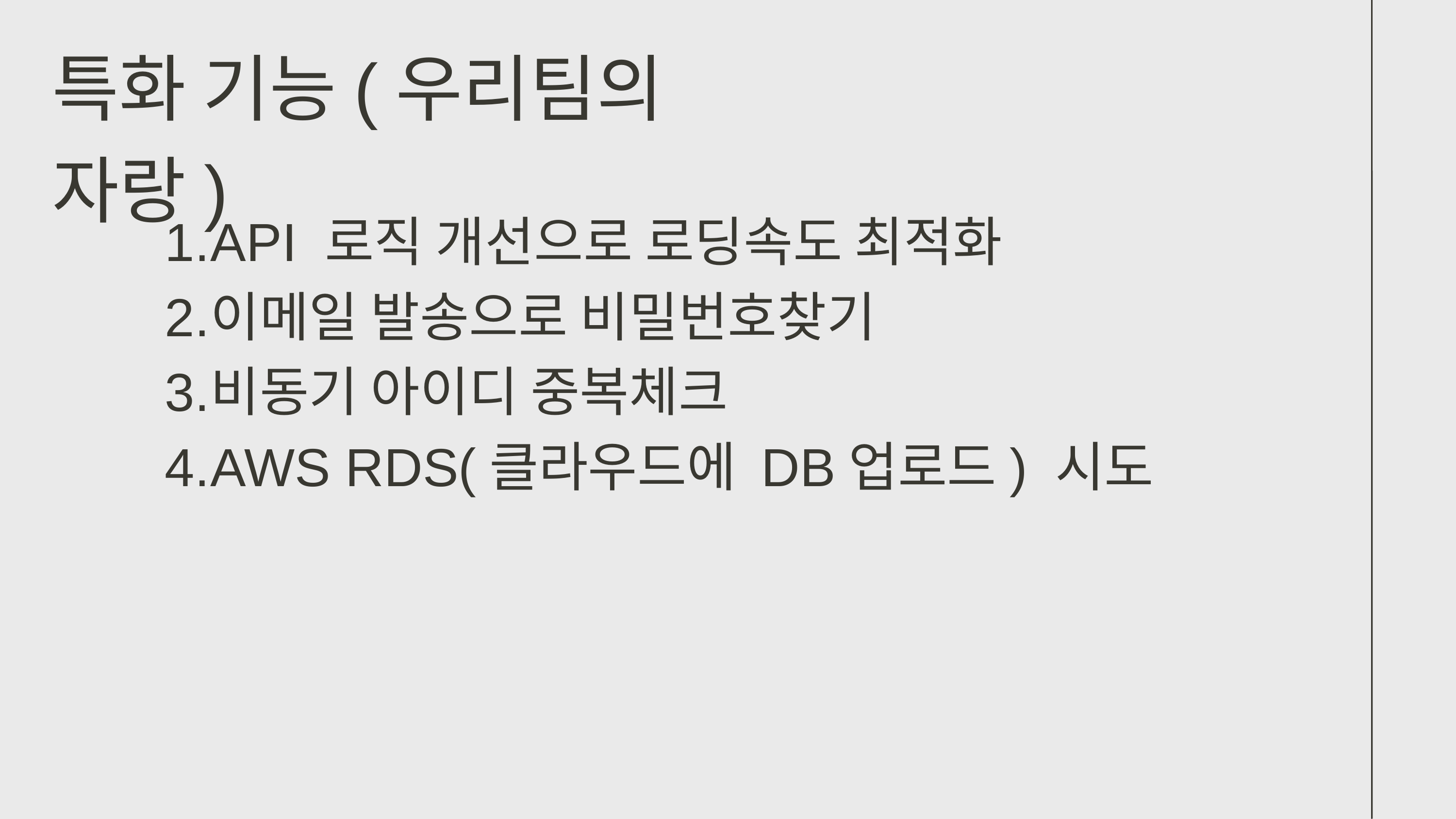

특화 기능(우리팀의 자랑)
API 로직 개선으로 로딩속도 최적화
이메일 발송으로 비밀번호찾기
비동기 아이디 중복체크
AWS RDS(클라우드에 DB업로드) 시도